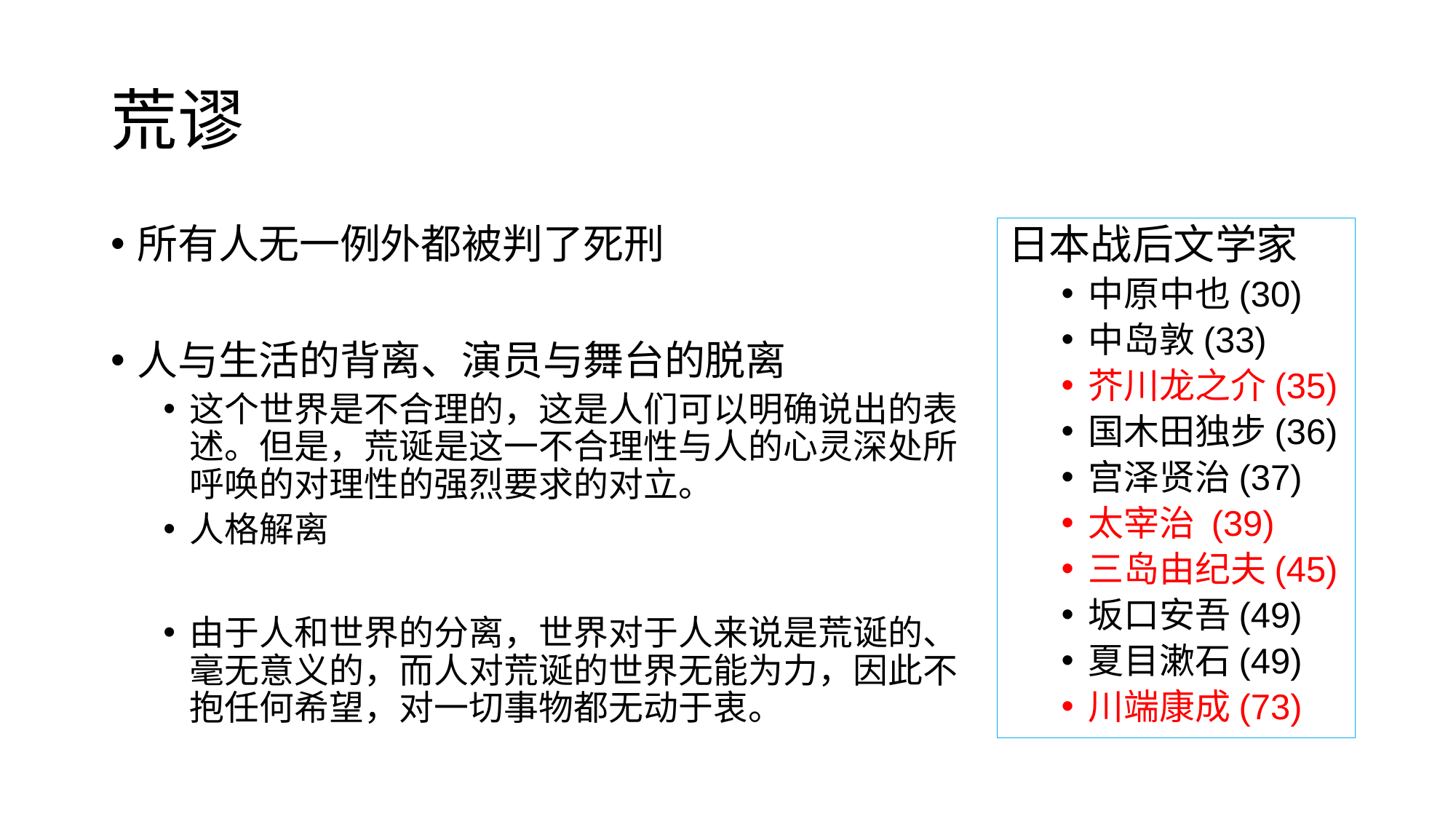

# 荒谬
所有人无一例外都被判了死刑

人与生活的背离、演员与舞台的脱离
这个世界是不合理的，这是人们可以明确说出的表述。但是，荒诞是这一不合理性与人的心灵深处所呼唤的对理性的强烈要求的对立。
人格解离

由于人和世界的分离，世界对于人来说是荒诞的、毫无意义的，而人对荒诞的世界无能为力，因此不抱任何希望，对一切事物都无动于衷。

日本战后文学家
中原中也(30)
中岛敦(33)
芥川龙之介(35)
国木田独步(36)
宫泽贤治(37)
太宰治 (39)
三岛由纪夫(45)
坂口安吾(49)
夏目漱石(49)
川端康成(73)